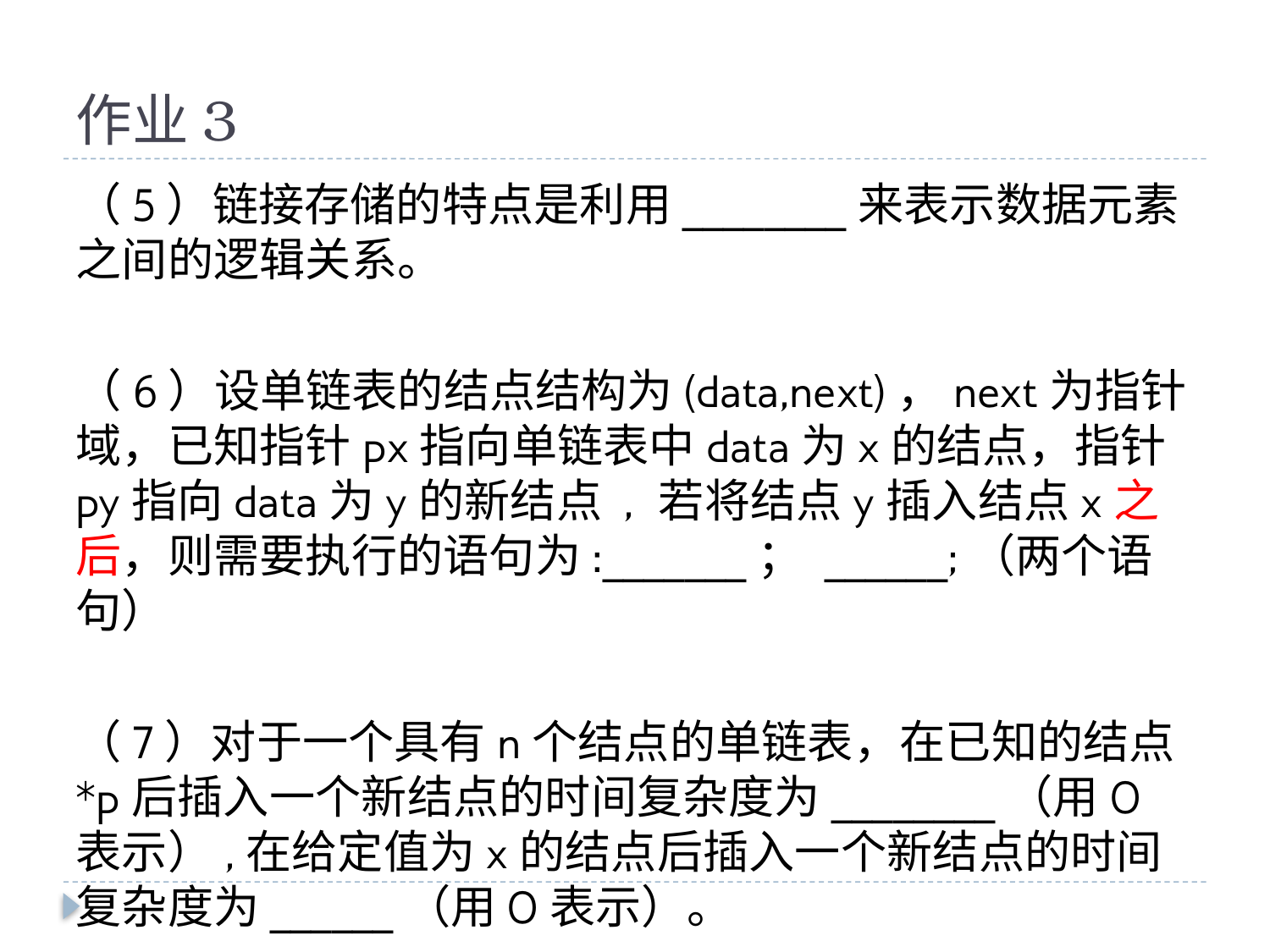

# 作业3
（5）链接存储的特点是利用________来表示数据元素之间的逻辑关系。

（6）设单链表的结点结构为(data,next)，next为指针域，已知指针px指向单链表中data为x的结点，指针py指向data为y的新结点 , 若将结点y插入结点x之后，则需要执行的语句为:_______； ______;（两个语句）

（7）对于一个具有n个结点的单链表，在已知的结点*p后插入一个新结点的时间复杂度为________（用O表示）,在给定值为x的结点后插入一个新结点的时间复杂度为______（用O表示）。